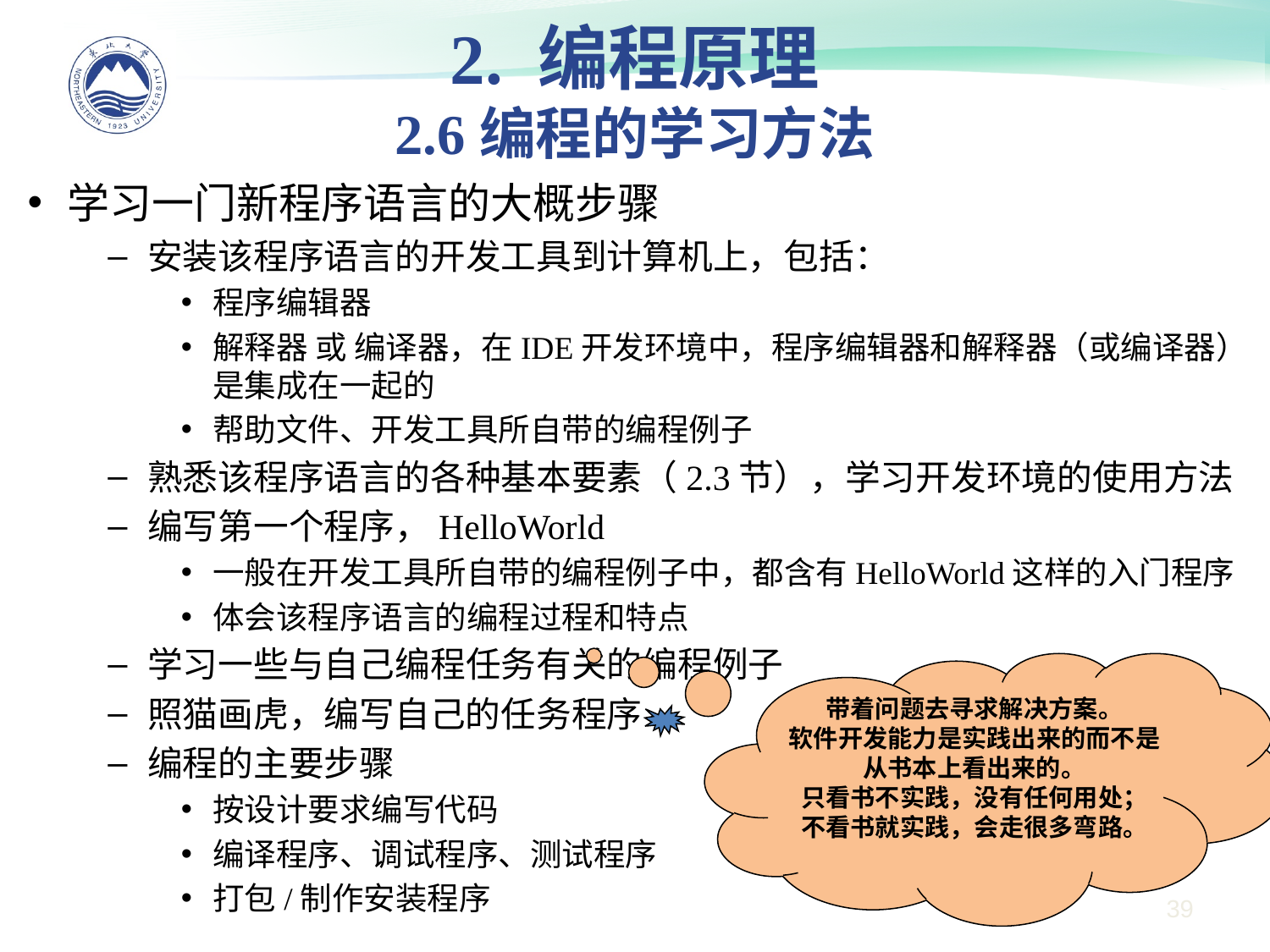

2. 编程原理
2.6编程的学习方法
学习一门新程序语言的大概步骤
安装该程序语言的开发工具到计算机上，包括：
程序编辑器
解释器 或 编译器，在IDE开发环境中，程序编辑器和解释器（或编译器）是集成在一起的
帮助文件、开发工具所自带的编程例子
熟悉该程序语言的各种基本要素（2.3节），学习开发环境的使用方法
编写第一个程序，HelloWorld
一般在开发工具所自带的编程例子中，都含有HelloWorld这样的入门程序
体会该程序语言的编程过程和特点
学习一些与自己编程任务有关的编程例子
照猫画虎，编写自己的任务程序
编程的主要步骤
按设计要求编写代码
编译程序、调试程序、测试程序
打包/制作安装程序
带着问题去寻求解决方案。
软件开发能力是实践出来的而不是从书本上看出来的。
只看书不实践，没有任何用处；
不看书就实践，会走很多弯路。

39